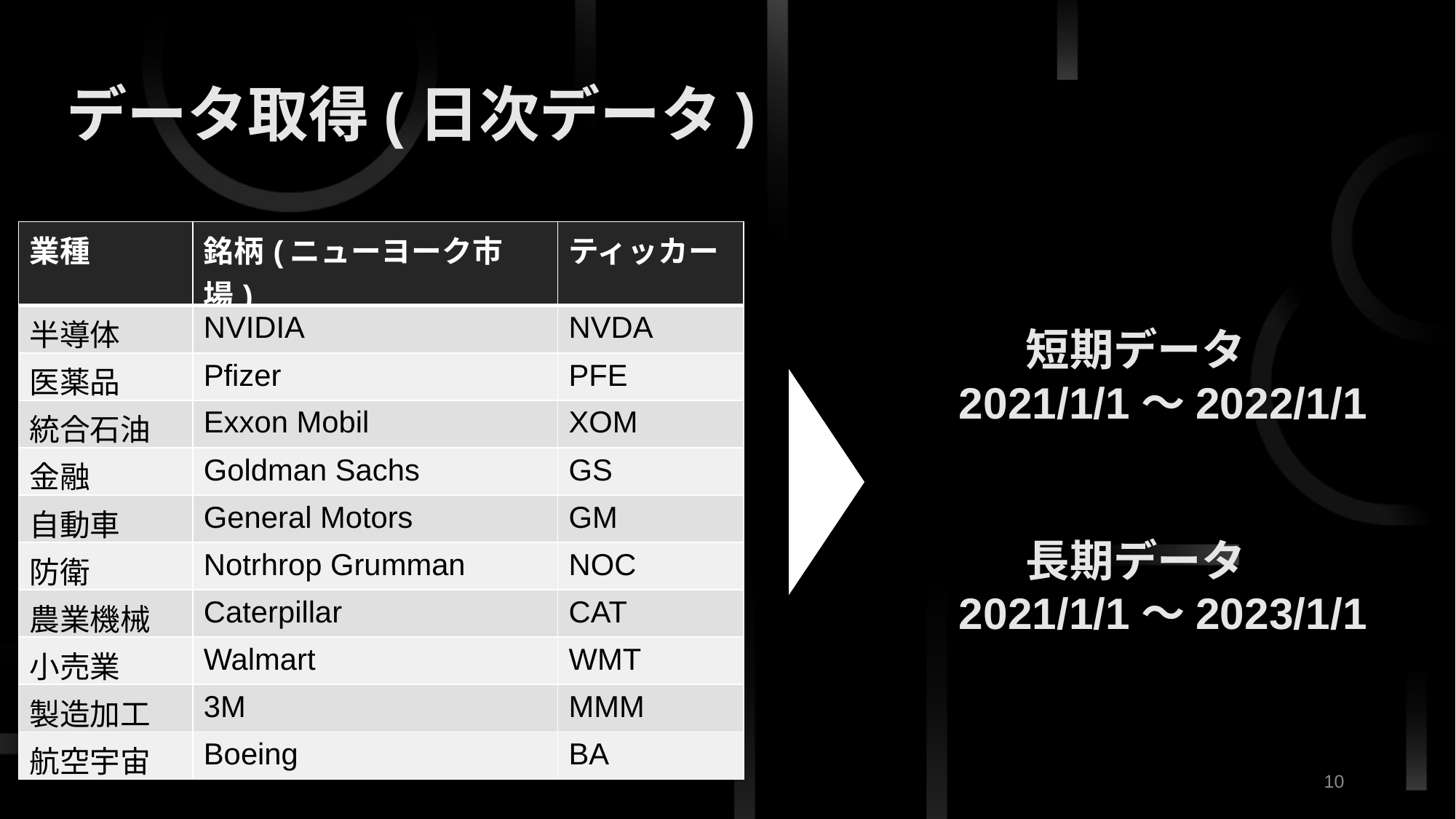

データ取得(日次データ)
| 業種 | 銘柄(ニューヨーク市場) | ティッカー |
| --- | --- | --- |
| 半導体 | NVIDIA | NVDA |
| 医薬品 | Pfizer | PFE |
| 統合石油 | Exxon Mobil | XOM |
| 金融 | Goldman Sachs | GS |
| 自動車 | General Motors | GM |
| 防衛 | Notrhrop Grumman | NOC |
| 農業機械 | Caterpillar | CAT |
| 小売業 | Walmart | WMT |
| 製造加工 | 3M | MMM |
| 航空宇宙 | Boeing | BA |
短期データ
　2021/1/1～2022/1/1

長期データ
　2021/1/1～2023/1/1

10